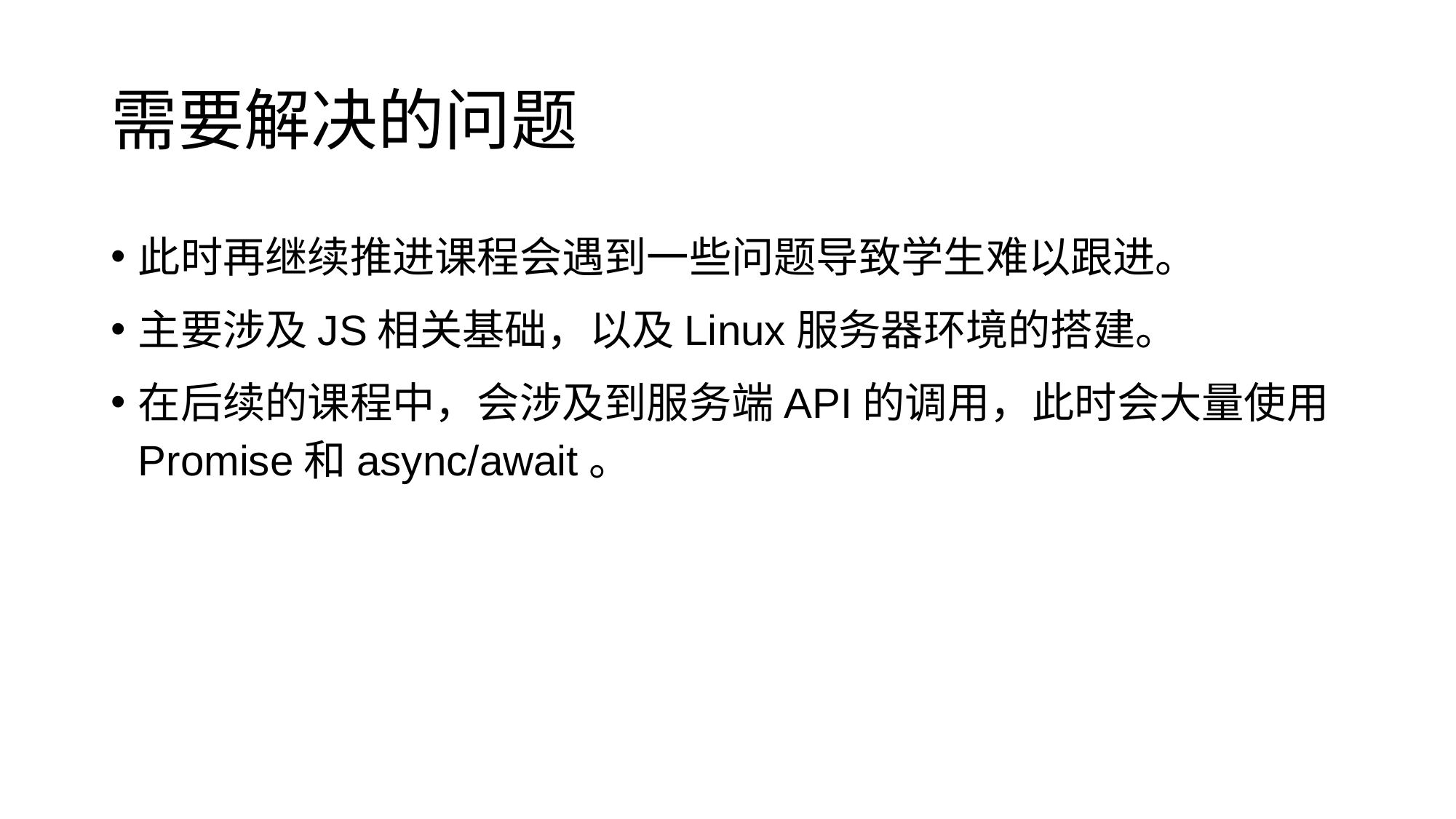

# 需要解决的问题
此时再继续推进课程会遇到一些问题导致学生难以跟进。
主要涉及JS相关基础，以及Linux服务器环境的搭建。
在后续的课程中，会涉及到服务端API的调用，此时会大量使用Promise和async/await。